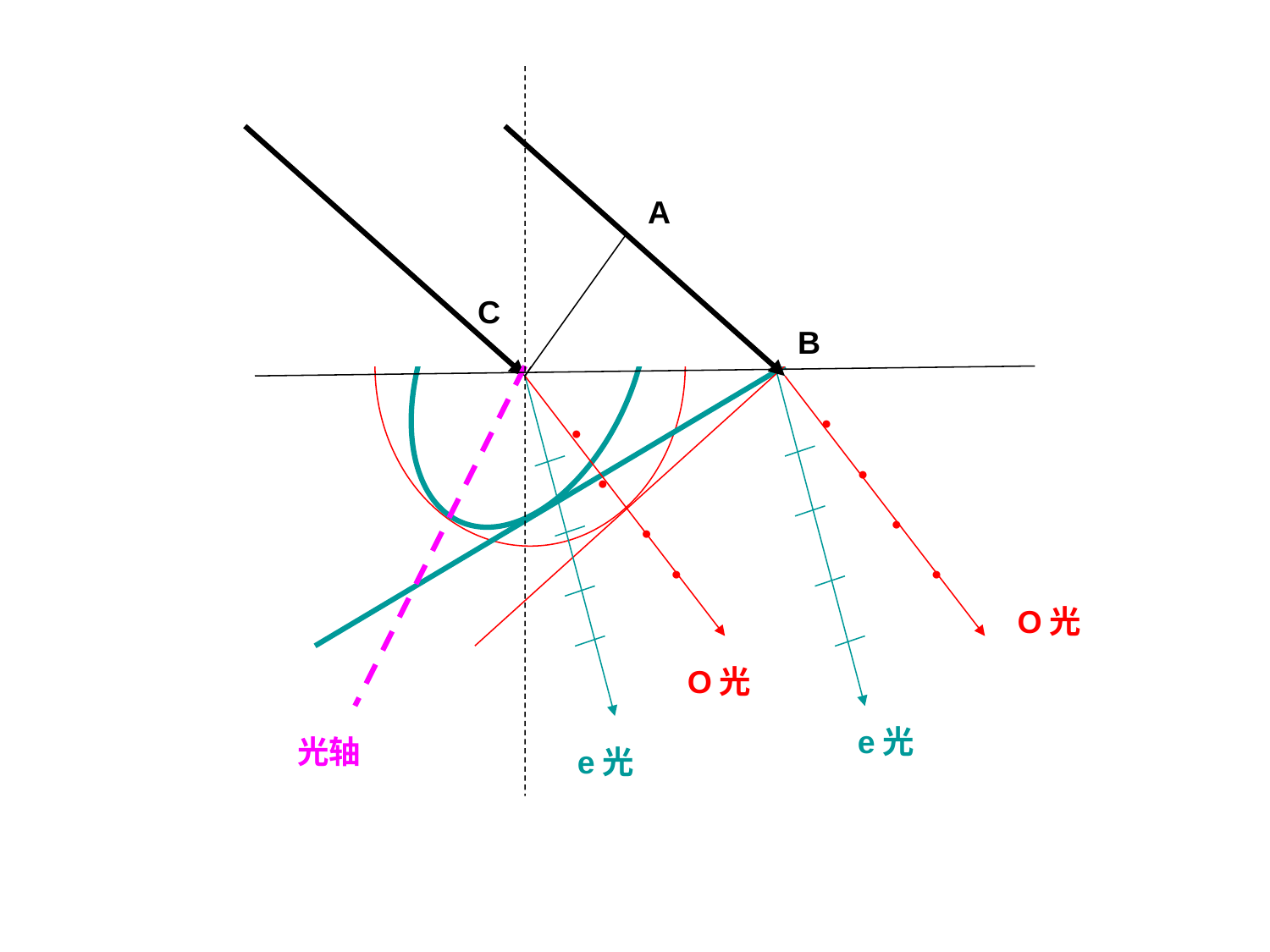

A

C
B

●
●

●
●

●
●

●
●

O光

O光
e光
光轴
e光